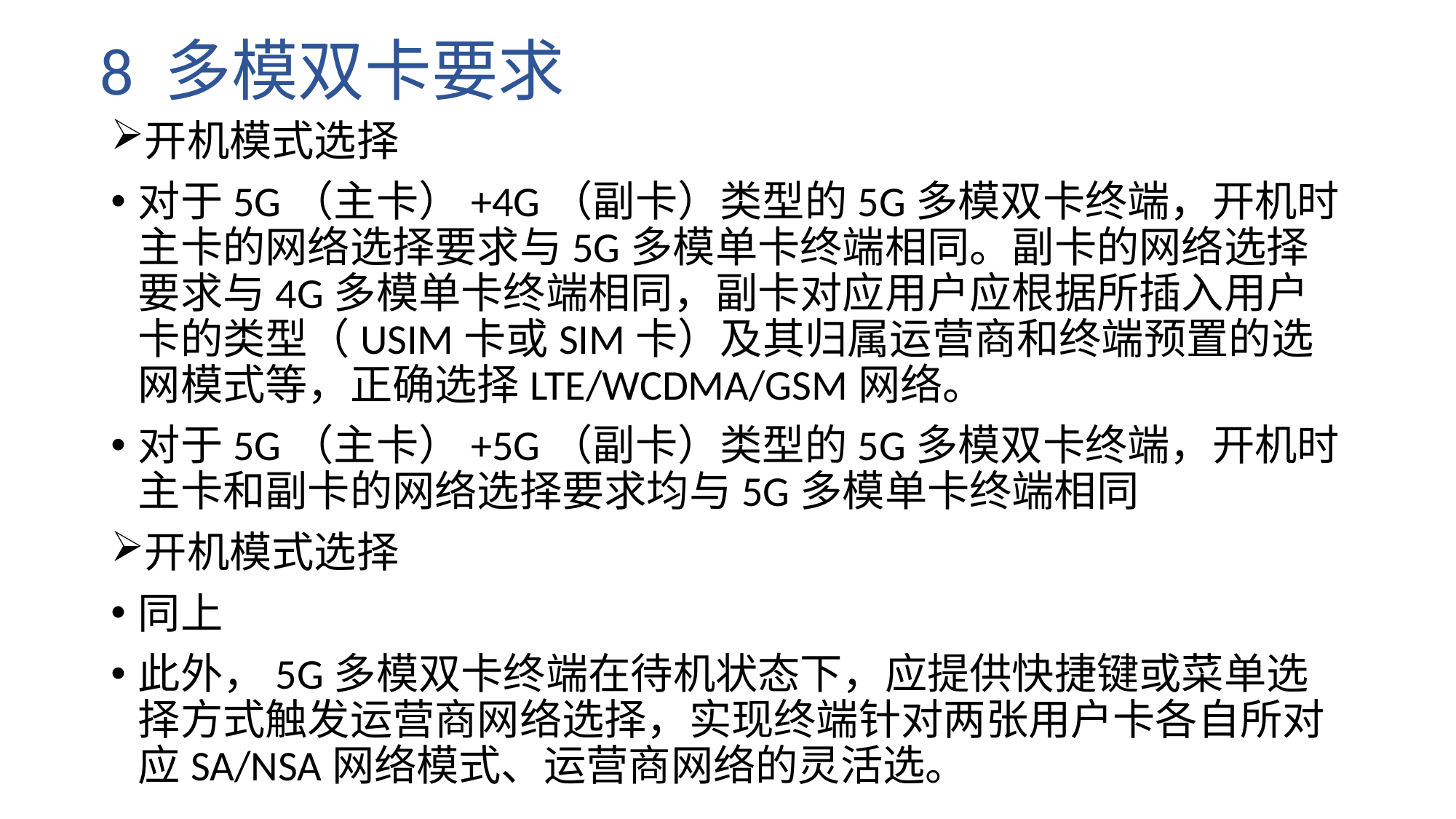

# 8 多模双卡要求
开机模式选择
对于5G（主卡）+4G（副卡）类型的5G多模双卡终端，开机时主卡的网络选择要求与5G多模单卡终端相同。副卡的网络选择要求与4G多模单卡终端相同，副卡对应用户应根据所插入用户卡的类型（USIM卡或SIM卡）及其归属运营商和终端预置的选网模式等，正确选择LTE/WCDMA/GSM网络。
对于5G（主卡）+5G（副卡）类型的5G多模双卡终端，开机时主卡和副卡的网络选择要求均与5G多模单卡终端相同
开机模式选择
同上
此外，5G多模双卡终端在待机状态下，应提供快捷键或菜单选择方式触发运营商网络选择，实现终端针对两张用户卡各自所对应SA/NSA网络模式、运营商网络的灵活选。